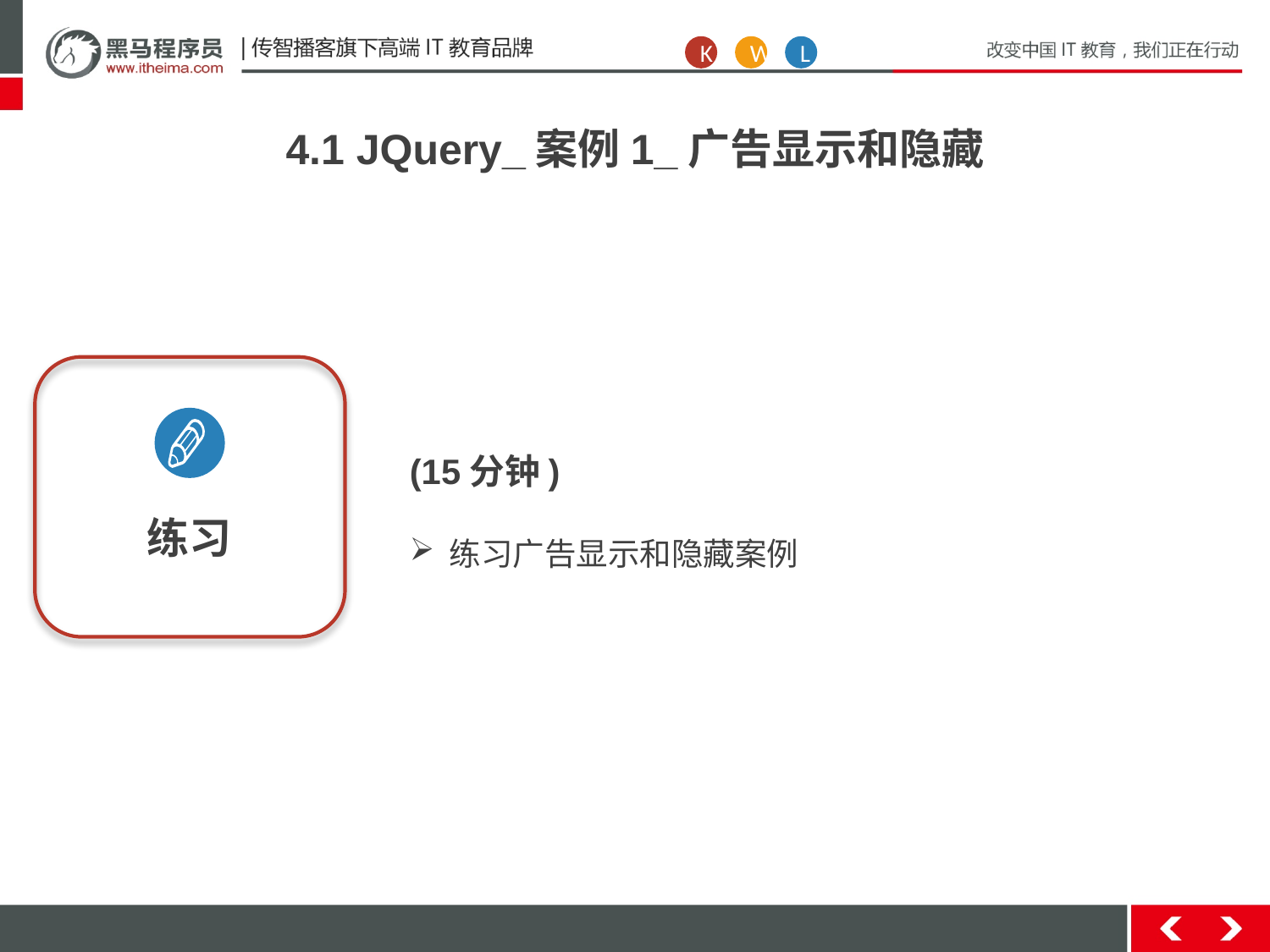

K
W
L
4.1 JQuery_案例1_广告显示和隐藏

练习
(15分钟)

练习广告显示和隐藏案例